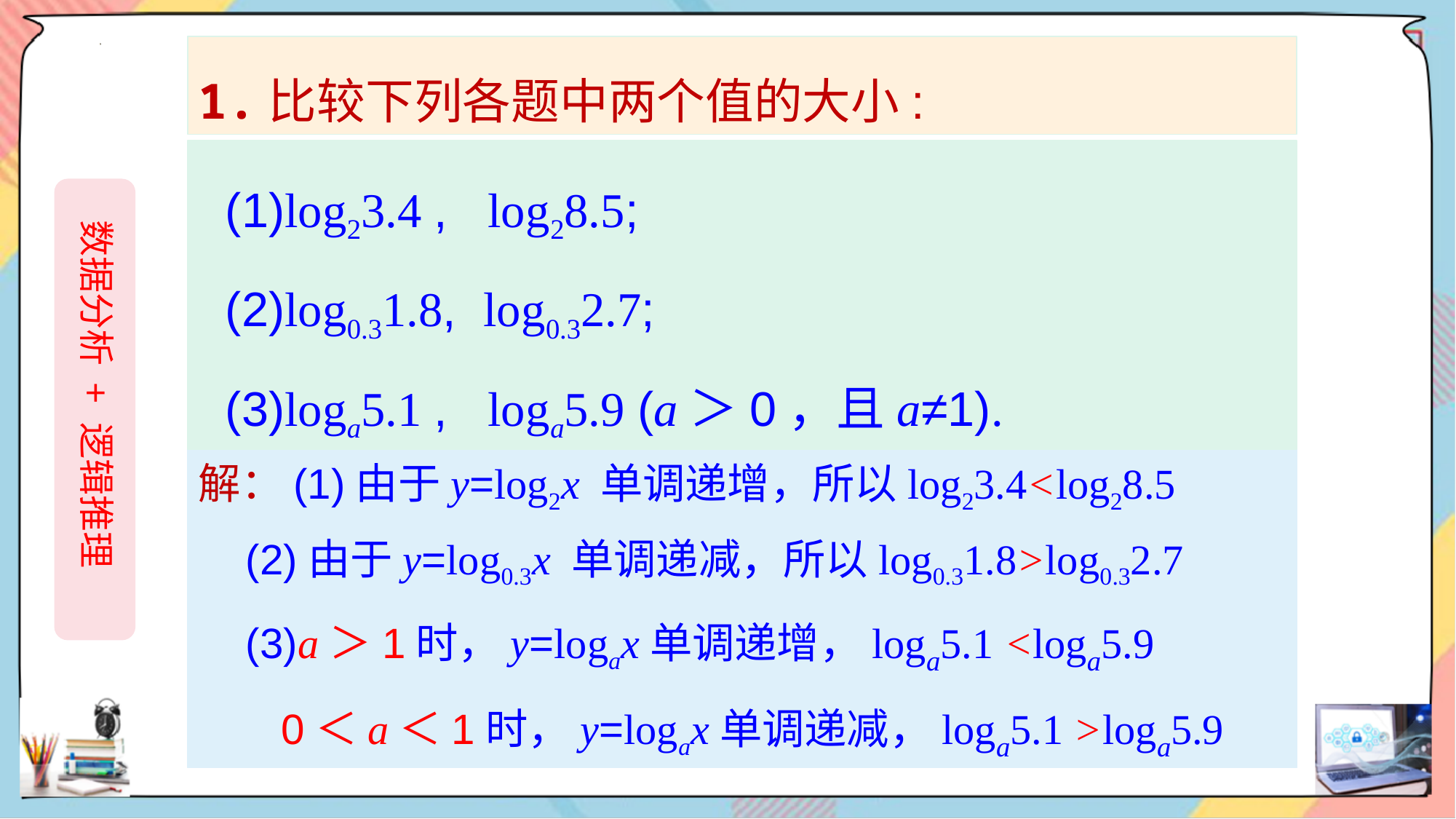

1.比较下列各题中两个值的大小:
  (1)log23.4 ,   log28.5;
  (2)log0.31.8,  log0.32.7;
  (3)loga5.1 ,   loga5.9 (a＞0，且a≠1).
  数据分析 + 逻辑推理
解：(1)由于y=log2x 单调递增，所以log23.4<log28.5
    (2)由于y=log0.3x 单调递减，所以log0.31.8>log0.32.7
    (3)a＞1时，y=logax单调递增，loga5.1 <loga5.9
       0＜a＜1时，y=logax单调递减，loga5.1 >loga5.9